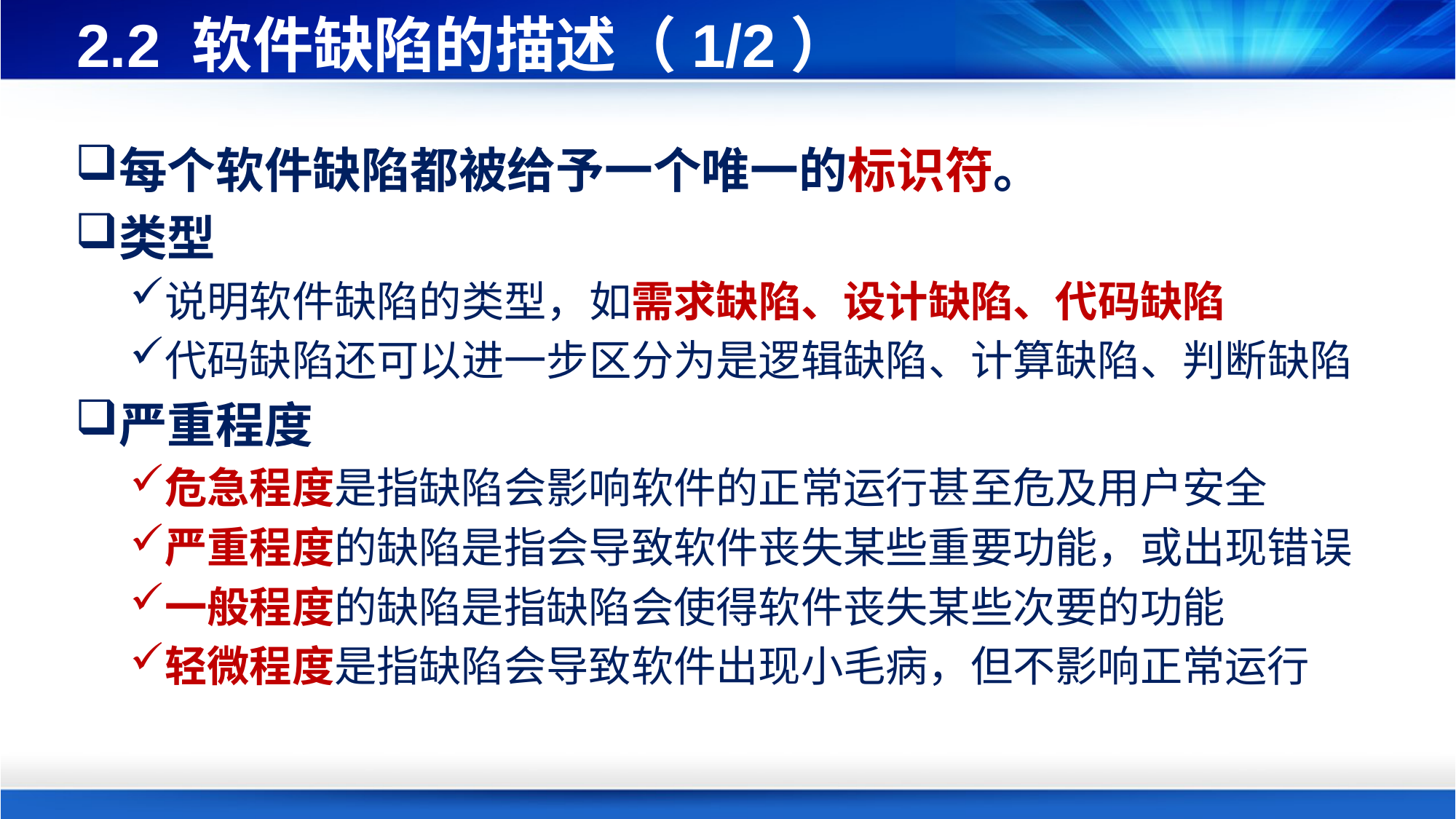

# 2.2 软件缺陷的描述（1/2）
每个软件缺陷都被给予一个唯一的标识符。
类型
说明软件缺陷的类型，如需求缺陷、设计缺陷、代码缺陷
代码缺陷还可以进一步区分为是逻辑缺陷、计算缺陷、判断缺陷
严重程度
危急程度是指缺陷会影响软件的正常运行甚至危及用户安全
严重程度的缺陷是指会导致软件丧失某些重要功能，或出现错误
一般程度的缺陷是指缺陷会使得软件丧失某些次要的功能
轻微程度是指缺陷会导致软件出现小毛病，但不影响正常运行